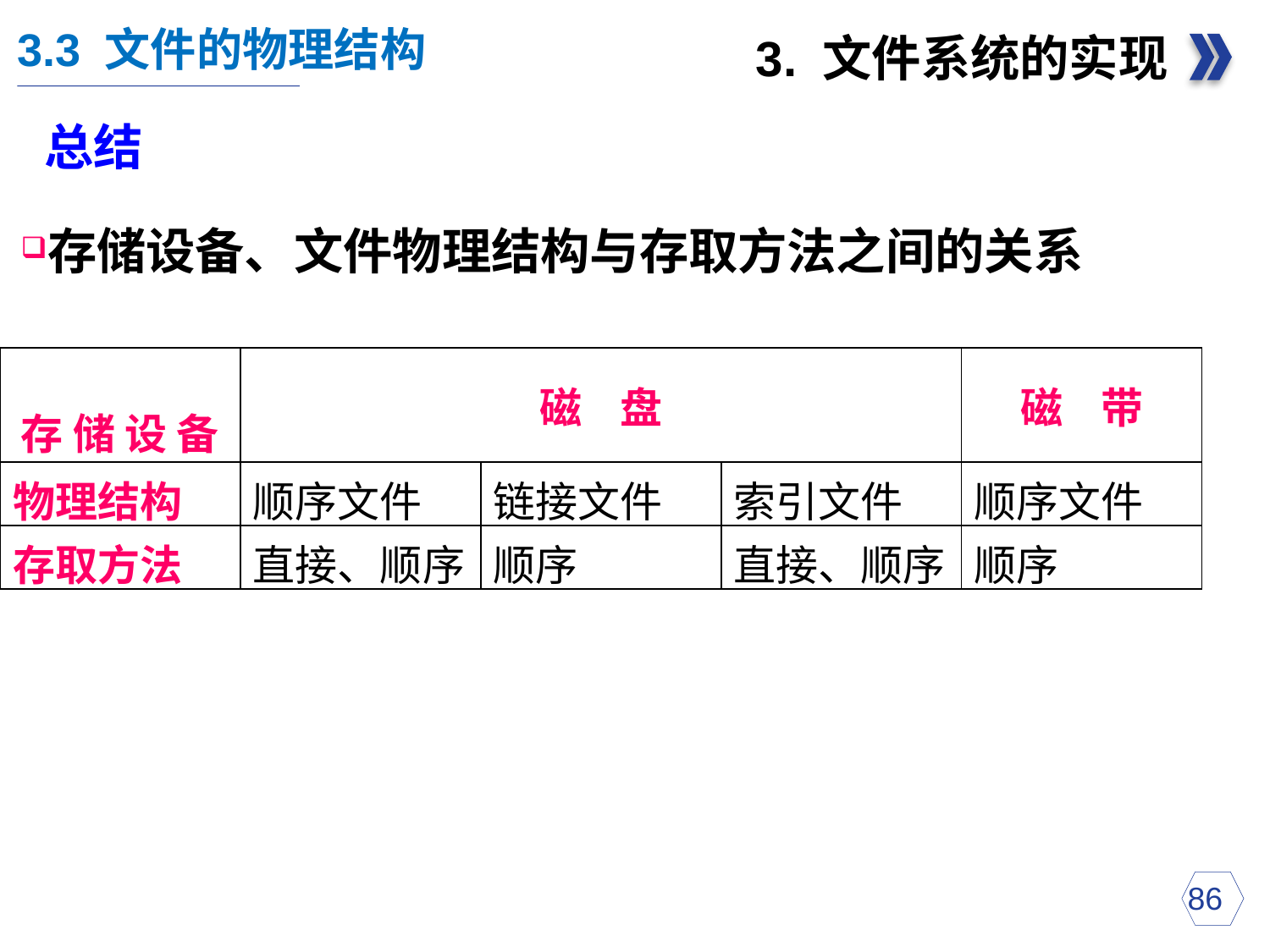

3.3 文件的物理结构
3. 文件系统的实现

总结
存储设备、文件物理结构与存取方法之间的关系
| 存 储 设 备 | 磁 盘 |  |  | 磁 带 |
| --- | --- | --- | --- | --- |
| 物理结构 | 顺序文件 | 链接文件 | 索引文件 | 顺序文件 |
| 存取方法 | 直接、顺序 | 顺序 | 直接、顺序 | 顺序 |

 86